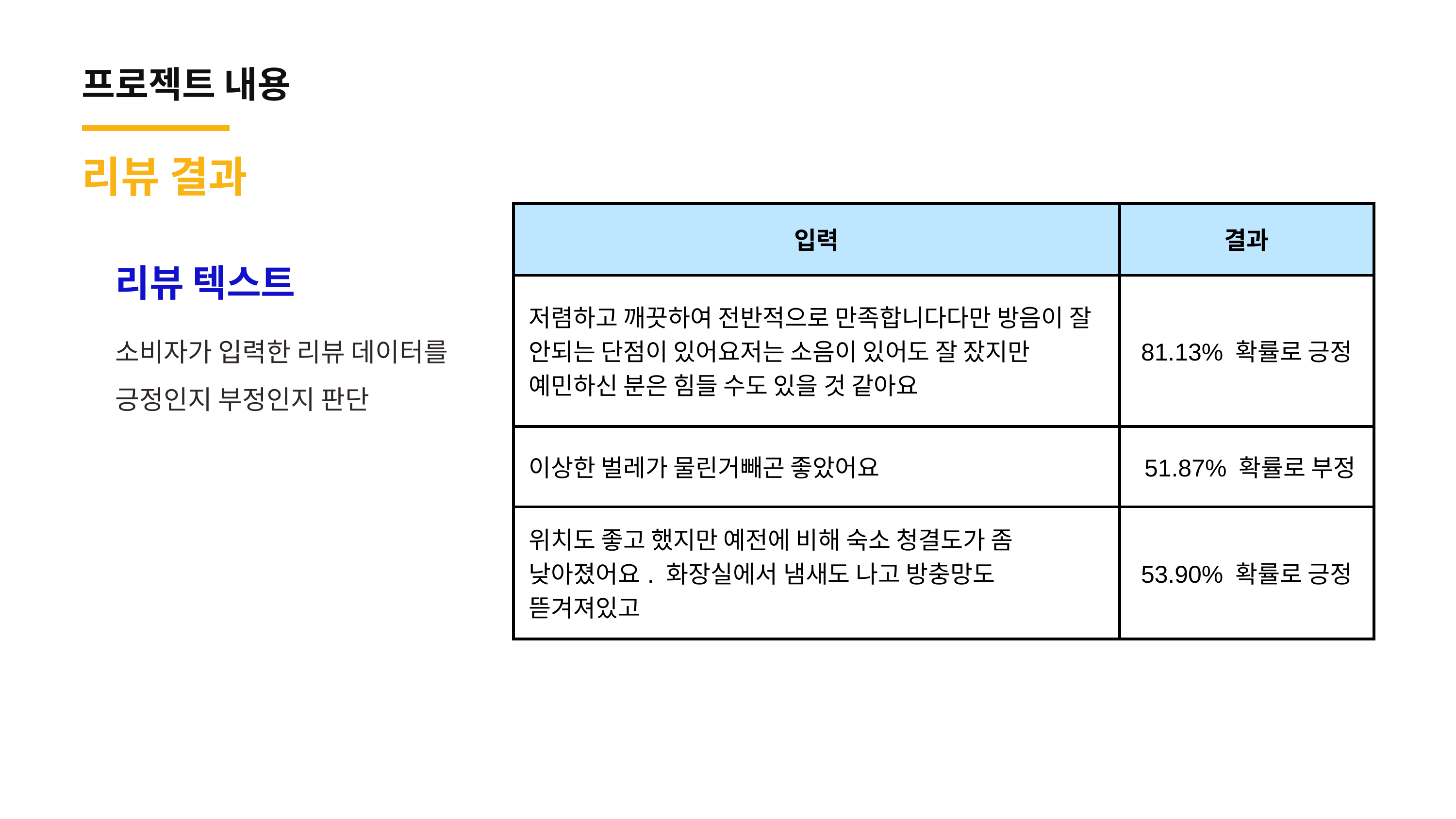

프로젝트 내용

리뷰 결과
| 입력 | 결과 |
| --- | --- |
| 저렴하고 깨끗하여 전반적으로 만족합니다다만 방음이 잘 안되는 단점이 있어요저는 소음이 있어도 잘 잤지만 예민하신 분은 힘들 수도 있을 것 같아요 | 81.13% 확률로 긍정 |
| 이상한 벌레가 물린거빼곤 좋았어요 | 51.87% 확률로 부정 |
| 위치도 좋고 했지만 예전에 비해 숙소 청결도가 좀 낮아졌어요. 화장실에서 냄새도 나고 방충망도 뜯겨져있고 | 53.90% 확률로 긍정 |
리뷰 텍스트
소비자가 입력한 리뷰 데이터를
긍정인지 부정인지 판단